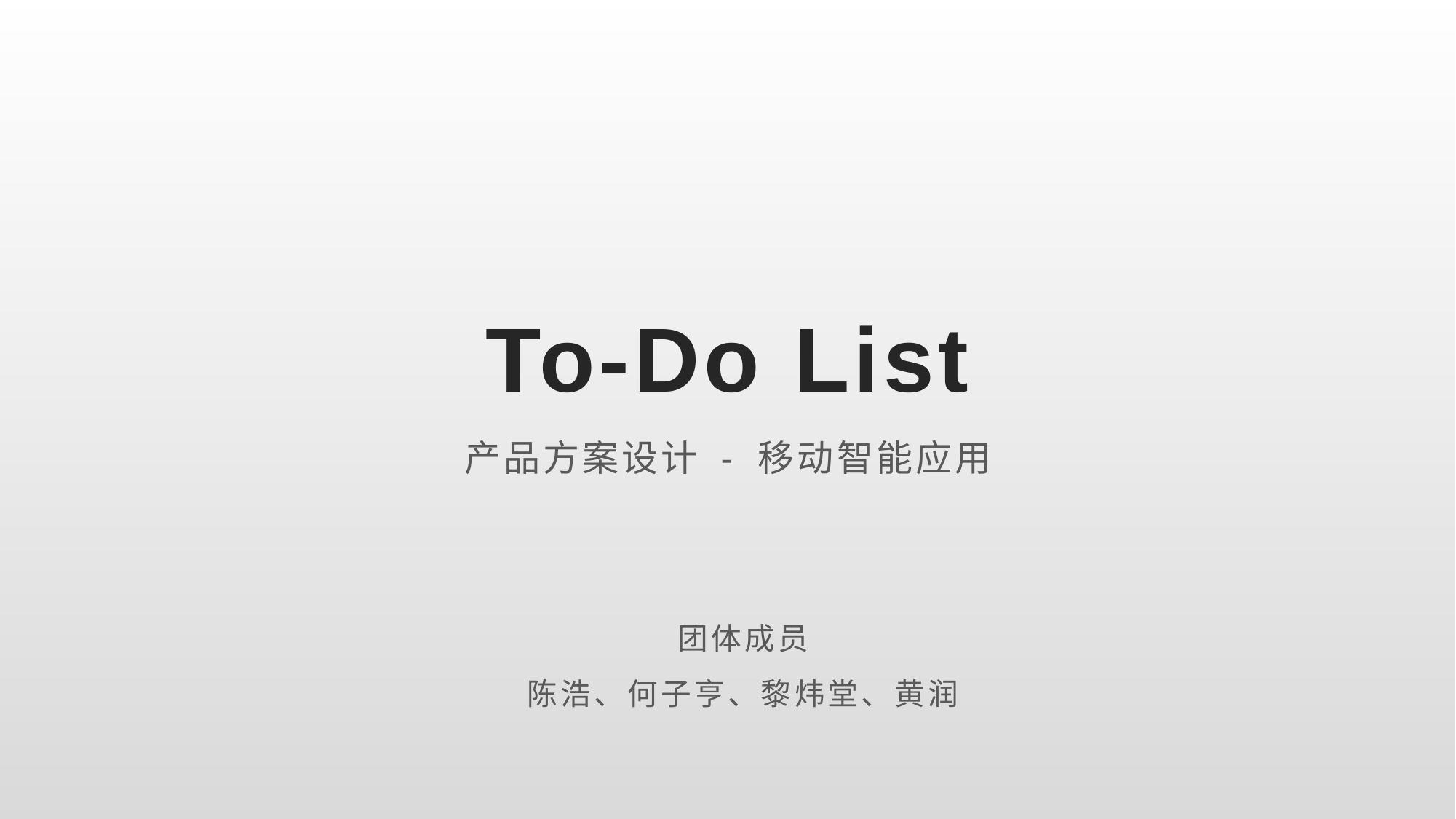

# To-Do List
产品方案设计 - 移动智能应用
团体成员
陈浩、何子亨、黎炜堂、黄润